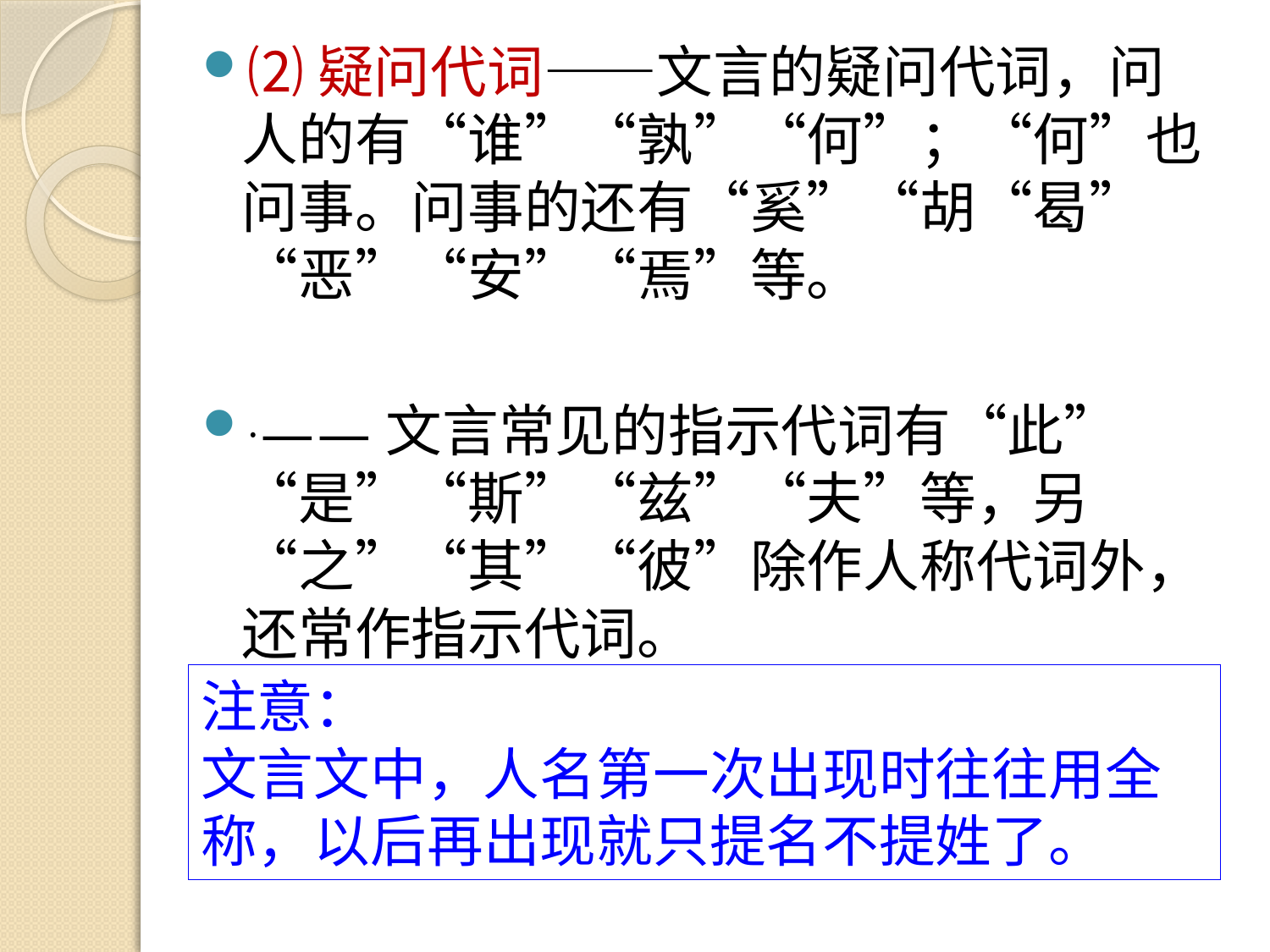

⑵疑问代词——文言的疑问代词，问人的有“谁”“孰”“何”；“何”也问事。问事的还有“奚”“胡“曷”“恶”“安”“焉”等。

·——文言常见的指示代词有“此”“是”“斯”“兹”“夫”等，另“之”“其”“彼”除作人称代词外，还常作指示代词。

注意：
文言文中，人名第一次出现时往往用全称，以后再出现就只提名不提姓了。